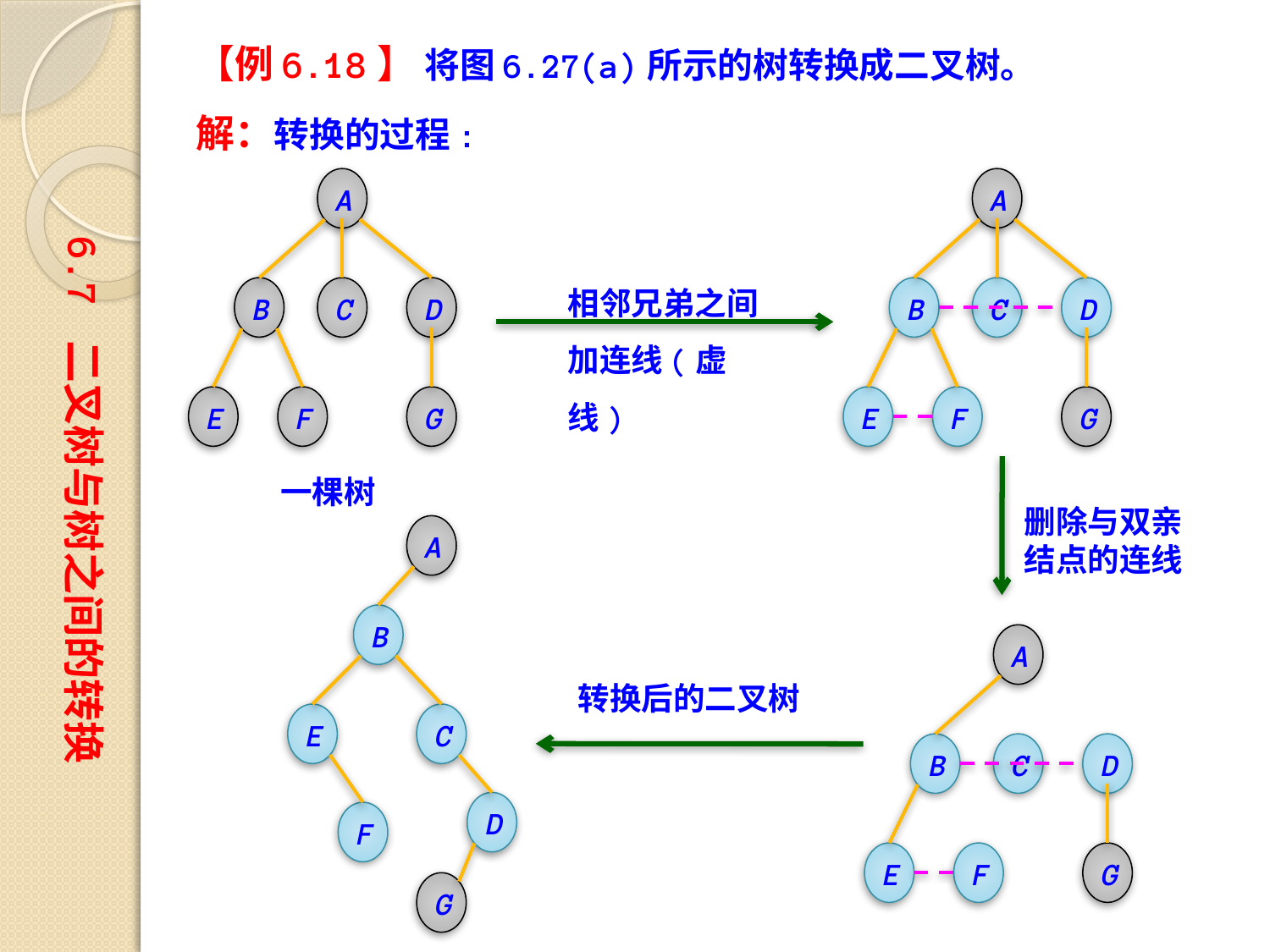

【例6.18】 将图6.27(a)所示的树转换成二叉树。
解：转换的过程:
A
B
C
D
E
F
G
一棵树
A
B
C
D
E
F
G
6.7 二叉树与树之间的转换
相邻兄弟之间加连线(虚线)
删除与双亲结点的连线
A
B
E
C
D
F
G
A
B
C
D
E
F
G
转换后的二叉树